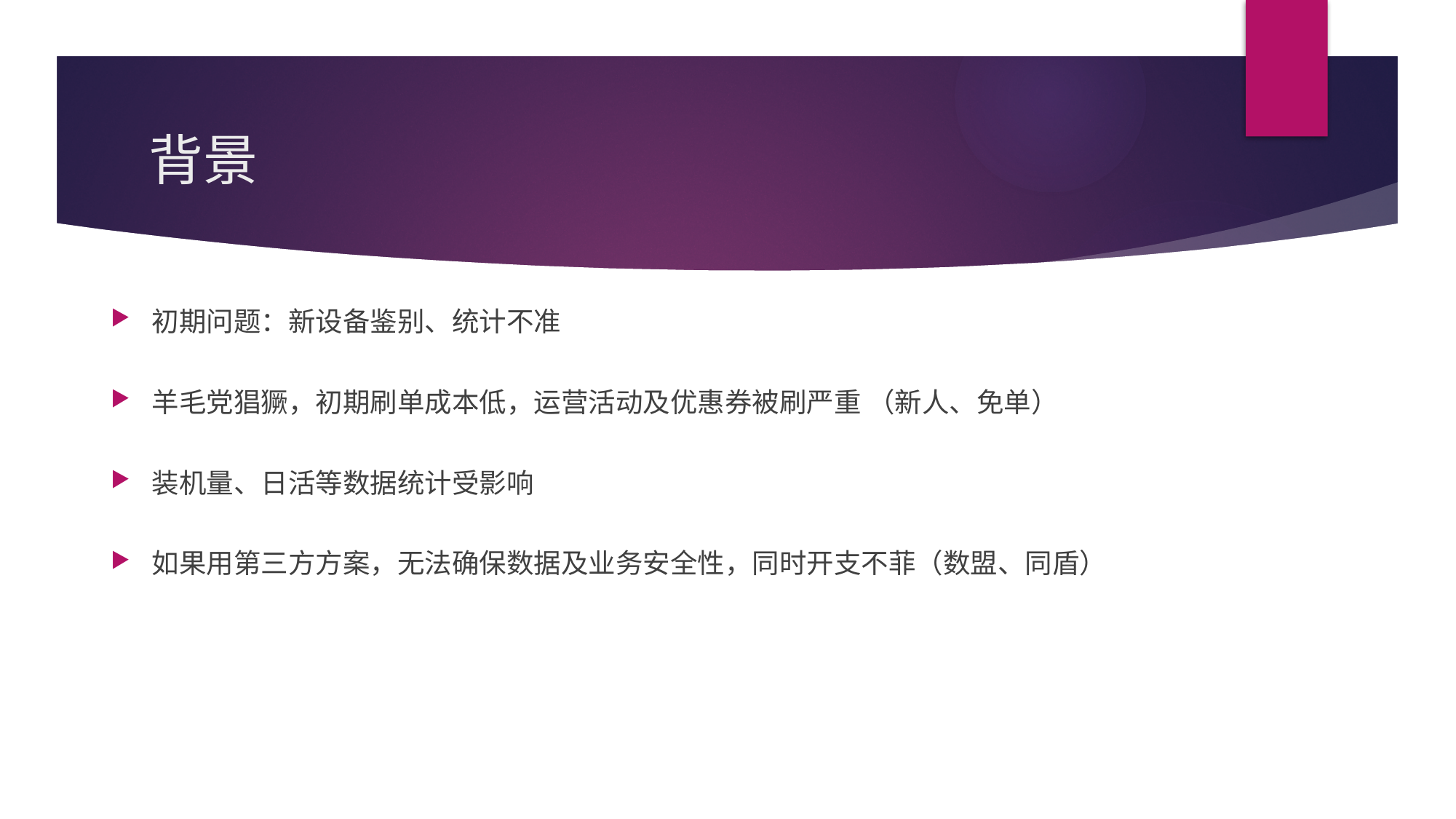

# 背景
初期问题：新设备鉴别、统计不准
羊毛党猖獗，初期刷单成本低，运营活动及优惠券被刷严重 （新人、免单）
装机量、日活等数据统计受影响
如果用第三方方案，无法确保数据及业务安全性，同时开支不菲（数盟、同盾）